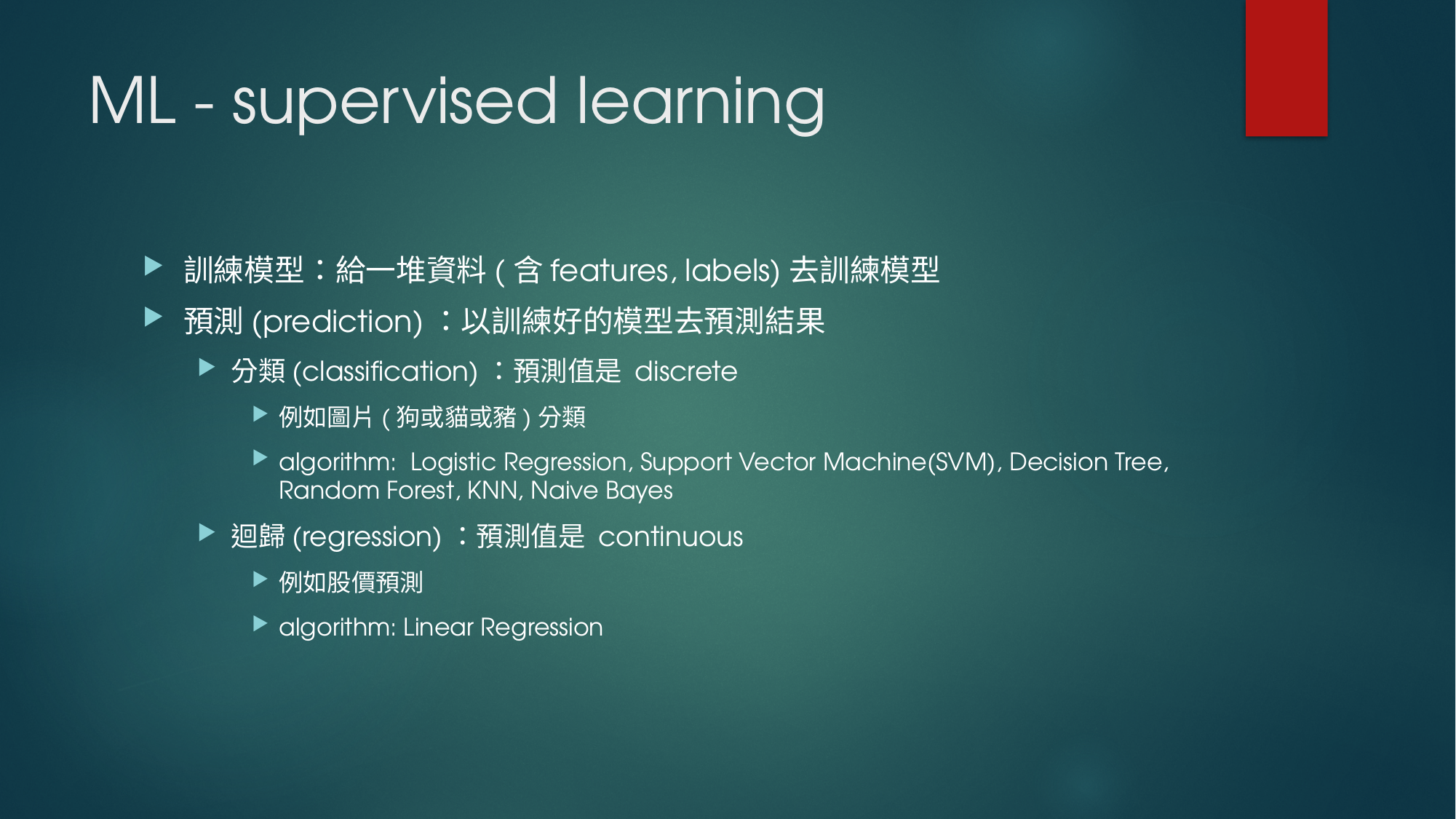

# ML - supervised learning
訓練模型：給一堆資料(含features, labels)去訓練模型
預測(prediction)：以訓練好的模型去預測結果
分類(classification)：預測值是 discrete
例如圖片(狗或貓或豬)分類
algorithm:  Logistic Regression, Support Vector Machine(SVM), Decision Tree, Random Forest, KNN, Naive Bayes
迴歸(regression)：預測值是 continuous
例如股價預測
algorithm: Linear Regression